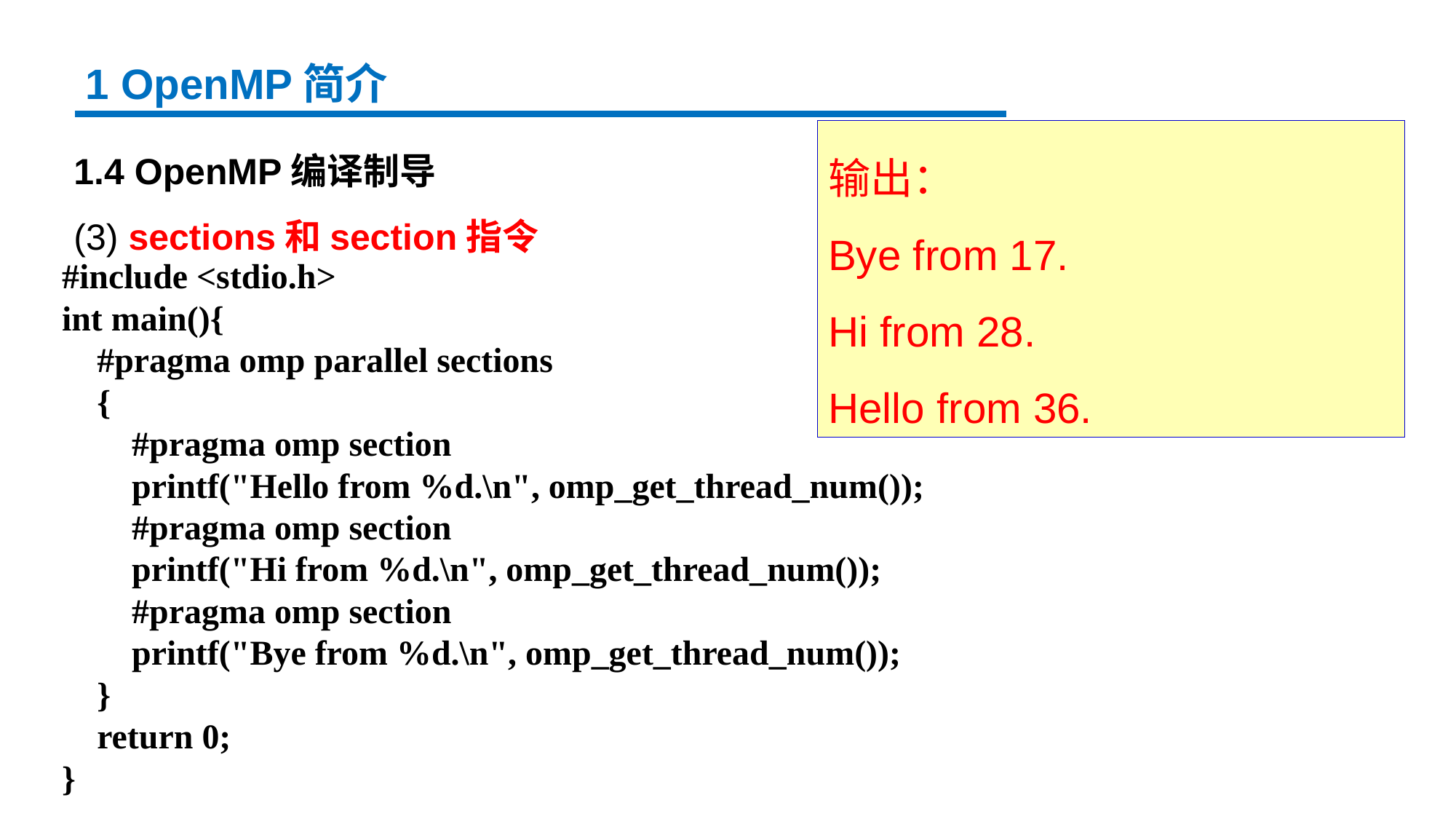

1 OpenMP简介
1.4 OpenMP编译制导
(3) sections和section指令
输出：
Bye from 17.
Hi from 28.
Hello from 36.
#include <stdio.h>
int main(){
    #pragma omp parallel sections
    {
        #pragma omp section
        printf("Hello from %d.\n", omp_get_thread_num());
        #pragma omp section
        printf("Hi from %d.\n", omp_get_thread_num());
        #pragma omp section
        printf("Bye from %d.\n", omp_get_thread_num());
    }
    return 0;
}